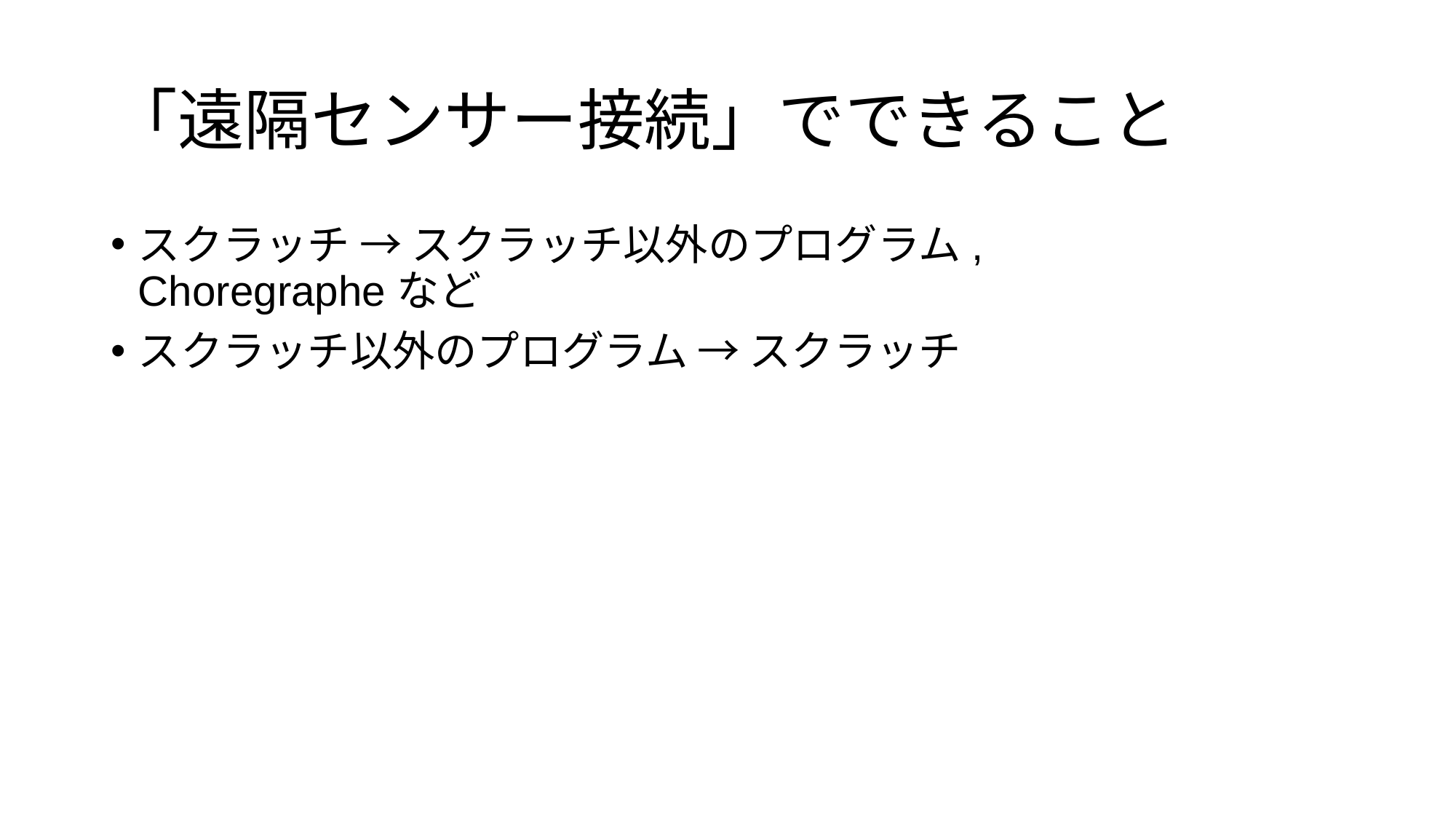

# 「遠隔センサー接続」でできること
スクラッチ → スクラッチ以外のプログラム, Choregrapheなど
スクラッチ以外のプログラム → スクラッチ